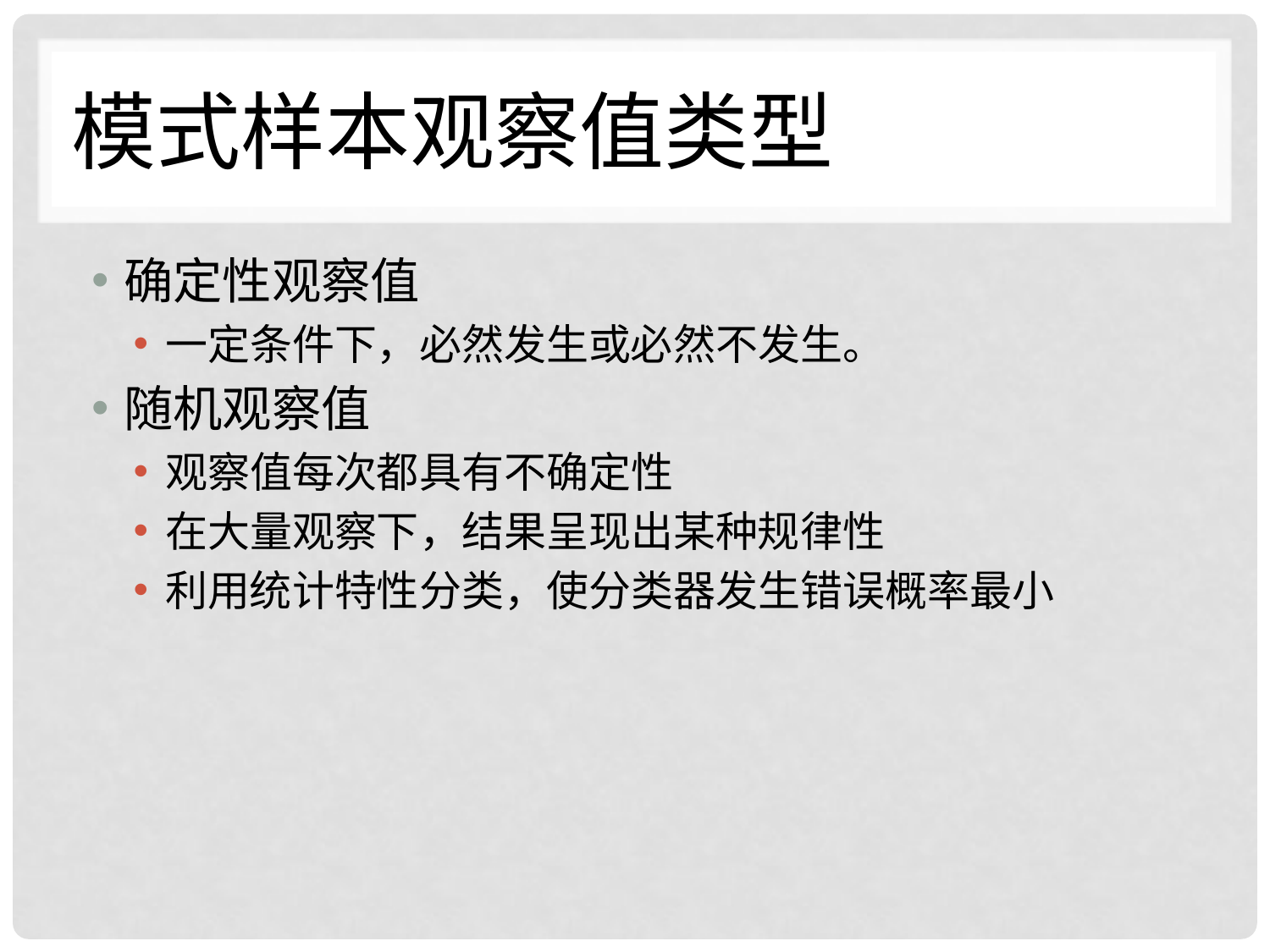

# 模式样本观察值类型
确定性观察值
一定条件下，必然发生或必然不发生。
随机观察值
观察值每次都具有不确定性
在大量观察下，结果呈现出某种规律性
利用统计特性分类，使分类器发生错误概率最小